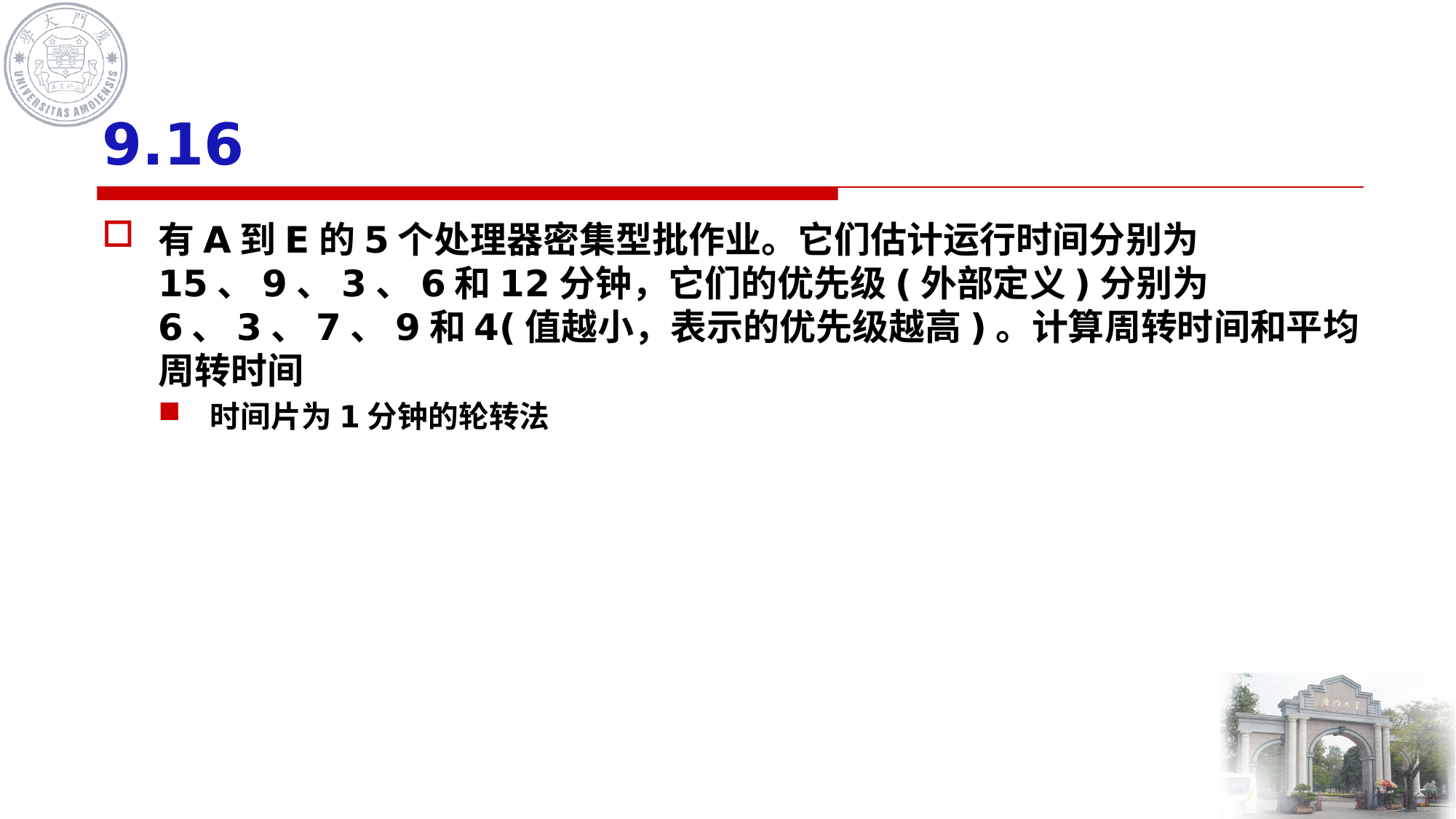

# 9.16
有A到E的5个处理器密集型批作业。它们估计运行时间分别为15、9、3、6和12分钟，它们的优先级(外部定义)分别为6、3、7、9和4(值越小，表示的优先级越高)。计算周转时间和平均周转时间
时间片为1分钟的轮转法